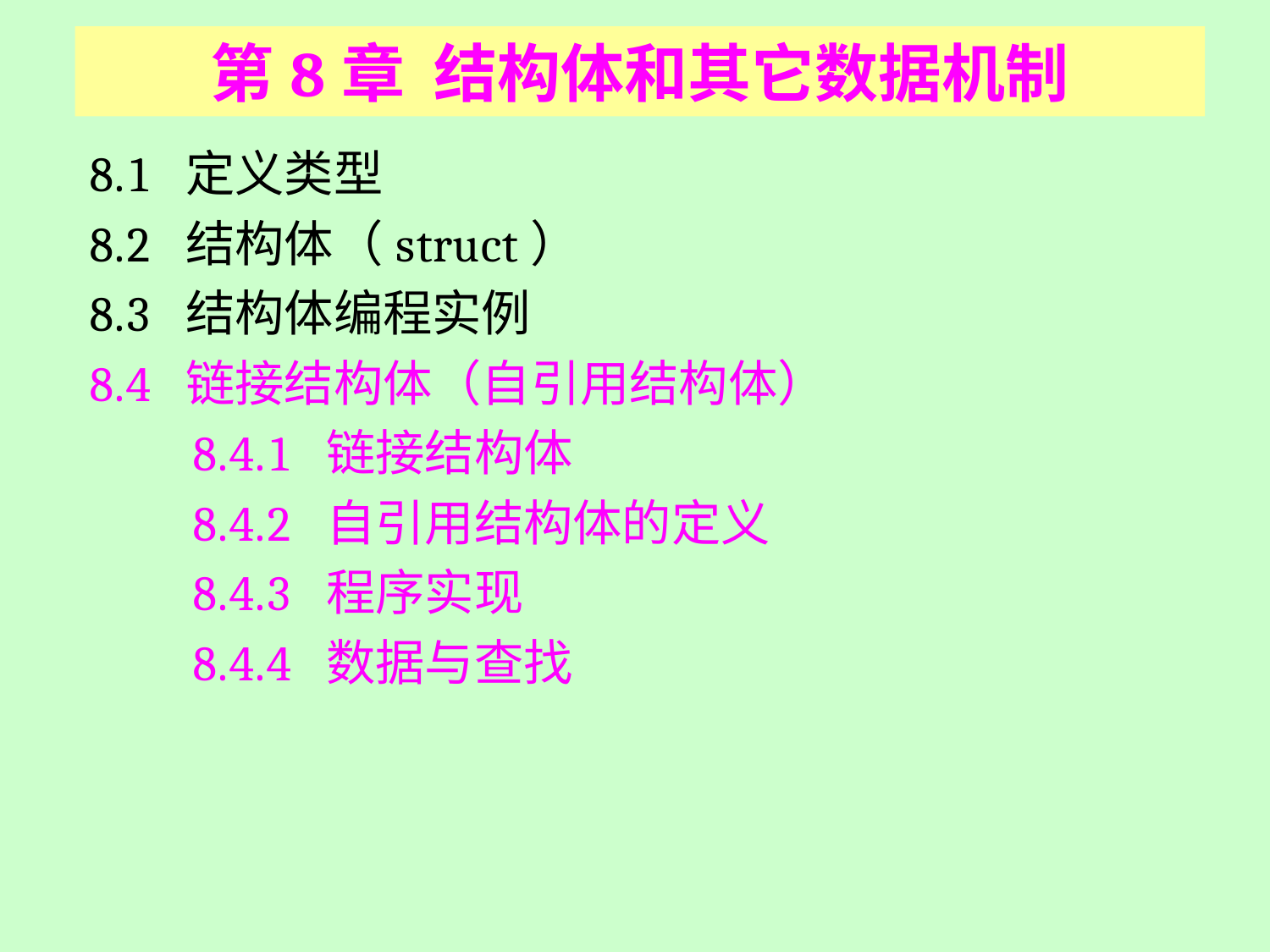

# 第8章  结构体和其它数据机制
8.1  定义类型
8.2  结构体（struct）
8.3  结构体编程实例
8.4  链接结构体（自引用结构体）
8.4.1  链接结构体
8.4.2  自引用结构体的定义
8.4.3  程序实现
8.4.4  数据与查找
71